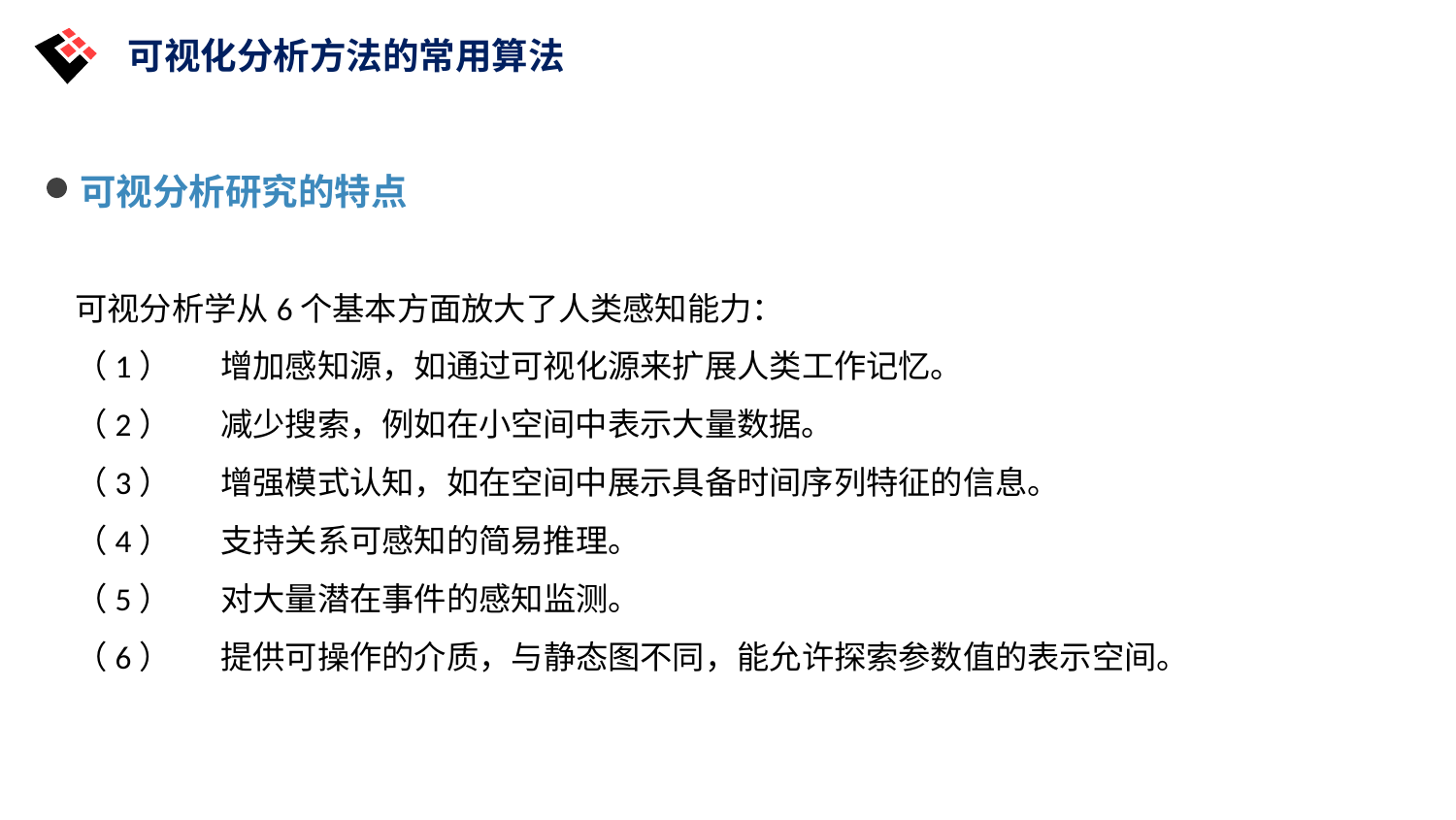

可视化分析方法的常用算法

可视分析研究的特点

可视分析学从6个基本方面放大了人类感知能力：
（1）	增加感知源，如通过可视化源来扩展人类工作记忆。
（2）	减少搜索，例如在小空间中表示大量数据。
（3）	增强模式认知，如在空间中展示具备时间序列特征的信息。
（4）	支持关系可感知的简易推理。
（5）	对大量潜在事件的感知监测。
（6）	提供可操作的介质，与静态图不同，能允许探索参数值的表示空间。